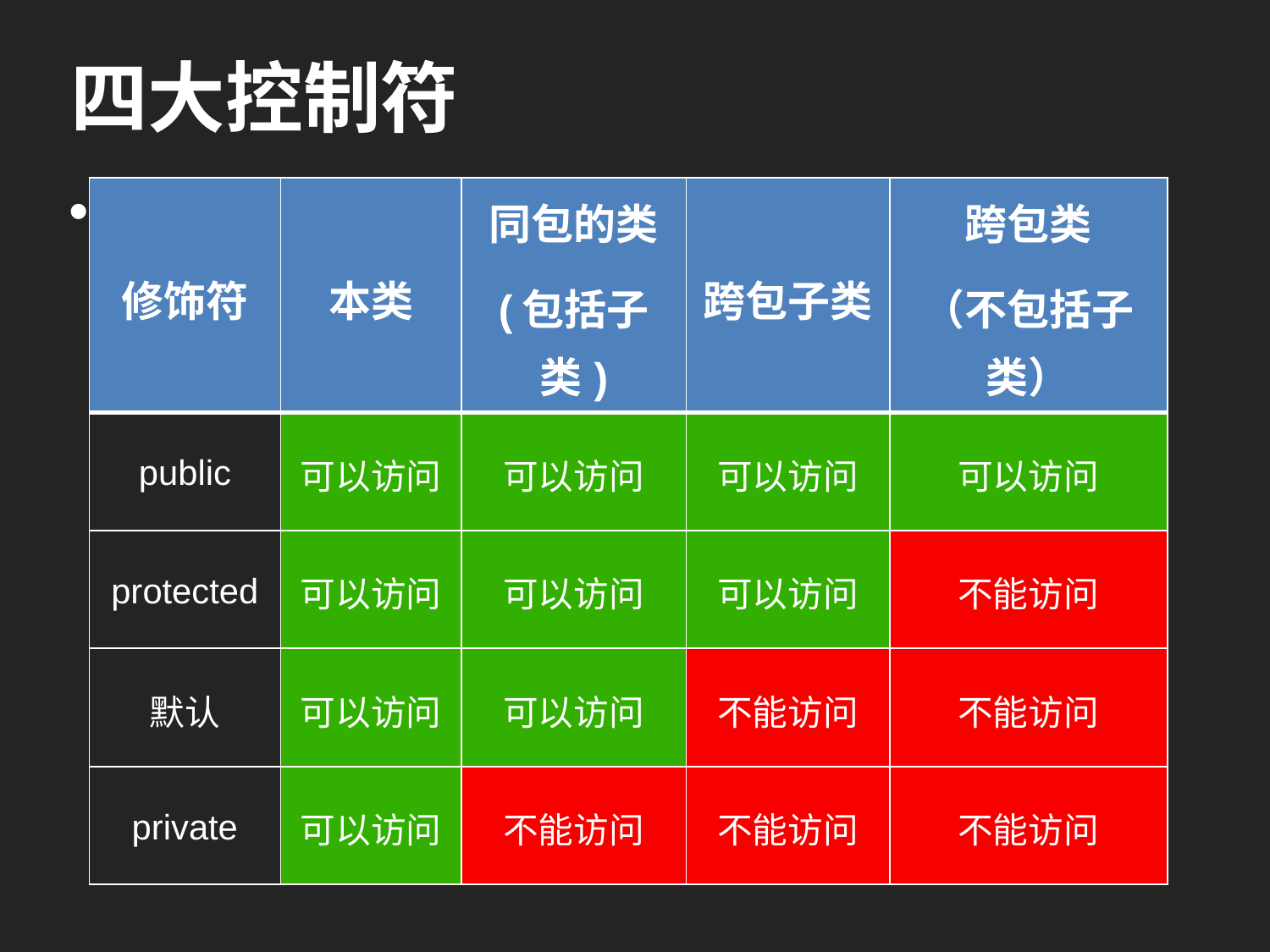

# 四大控制符
访问控制符修饰成员时的访问权限如下表所示:
| 修饰符 | 本类 | 同包的类 (包括子类) | 跨包子类 | 跨包类 （不包括子类） |
| --- | --- | --- | --- | --- |
| public | 可以访问 | 可以访问 | 可以访问 | 可以访问 |
| protected | 可以访问 | 可以访问 | 可以访问 | 不能访问 |
| 默认 | 可以访问 | 可以访问 | 不能访问 | 不能访问 |
| private | 可以访问 | 不能访问 | 不能访问 | 不能访问 |